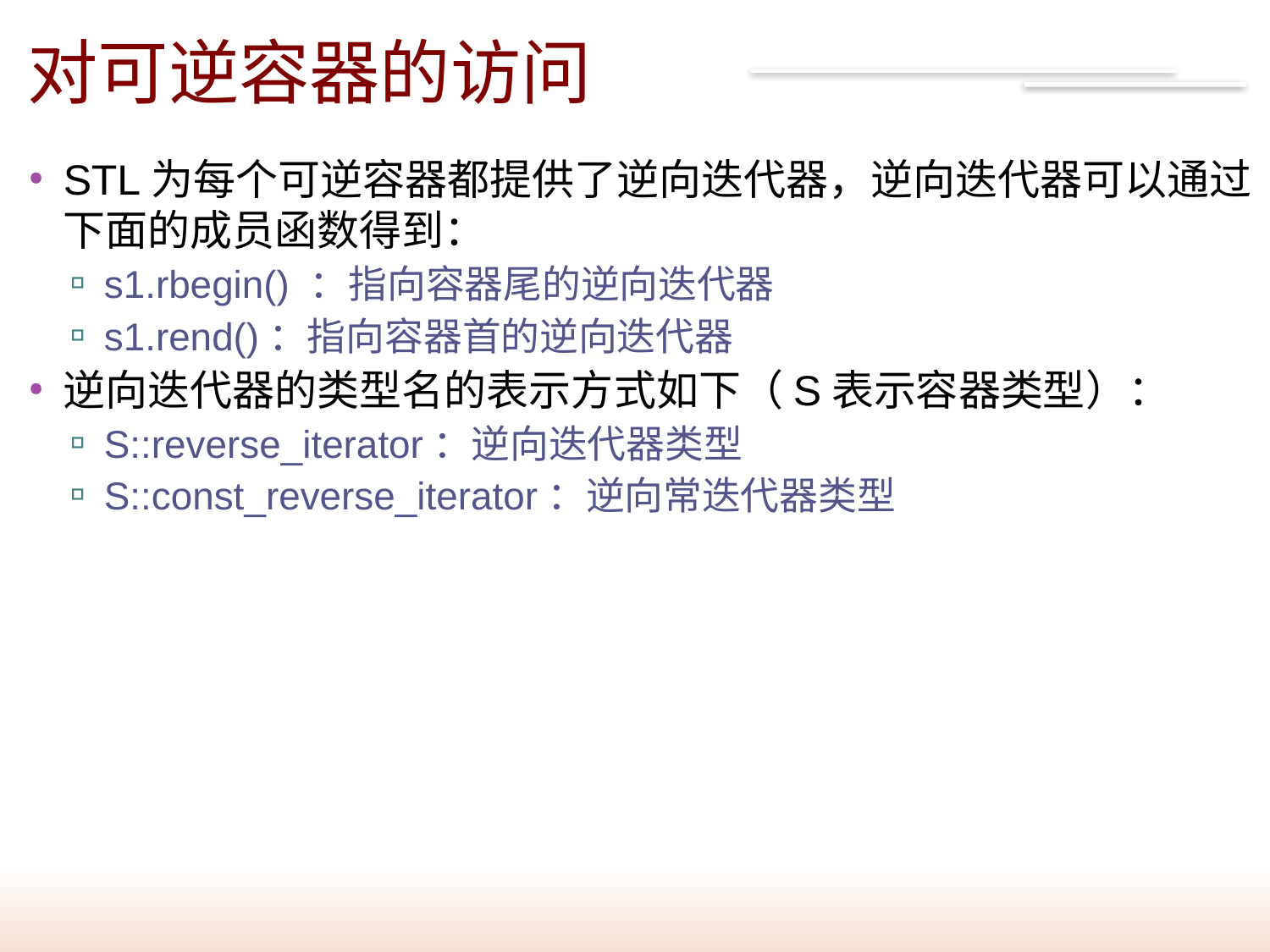

# 对可逆容器的访问
39
STL为每个可逆容器都提供了逆向迭代器，逆向迭代器可以通过下面的成员函数得到：
s1.rbegin() ：指向容器尾的逆向迭代器
s1.rend()：指向容器首的逆向迭代器
逆向迭代器的类型名的表示方式如下（S表示容器类型）：
S::reverse_iterator：逆向迭代器类型
S::const_reverse_iterator：逆向常迭代器类型